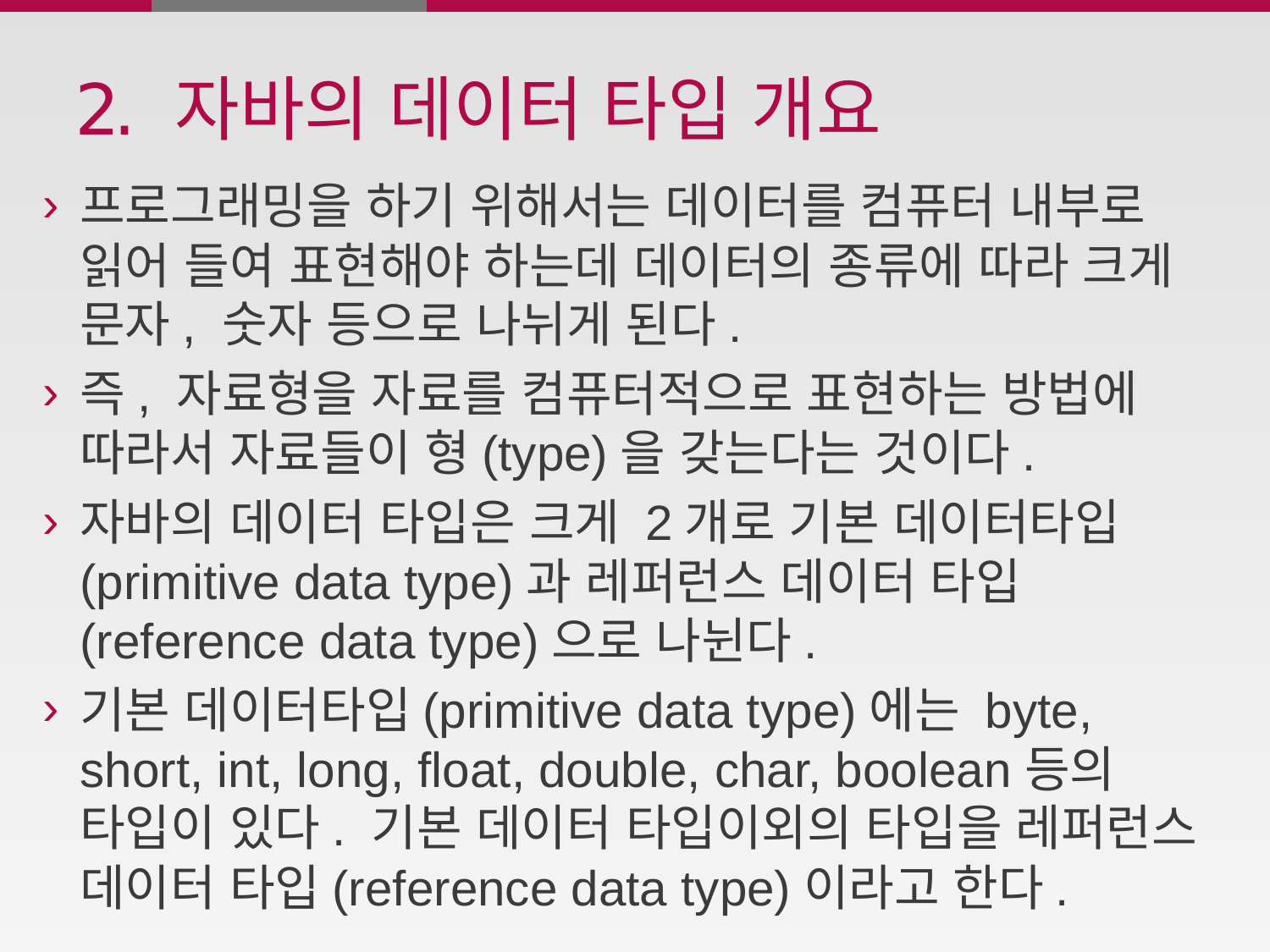

# 2. 자바의 데이터 타입 개요
프로그래밍을 하기 위해서는 데이터를 컴퓨터 내부로 읽어 들여 표현해야 하는데 데이터의 종류에 따라 크게 문자, 숫자 등으로 나뉘게 된다.
즉, 자료형을 자료를 컴퓨터적으로 표현하는 방법에 따라서 자료들이 형(type)을 갖는다는 것이다.
자바의 데이터 타입은 크게 2개로 기본 데이터타입(primitive data type)과 레퍼런스 데이터 타입(reference data type)으로 나뉜다.
기본 데이터타입(primitive data type)에는 byte, short, int, long, float, double, char, boolean등의 타입이 있다. 기본 데이터 타입이외의 타입을 레퍼런스 데이터 타입(reference data type)이라고 한다.